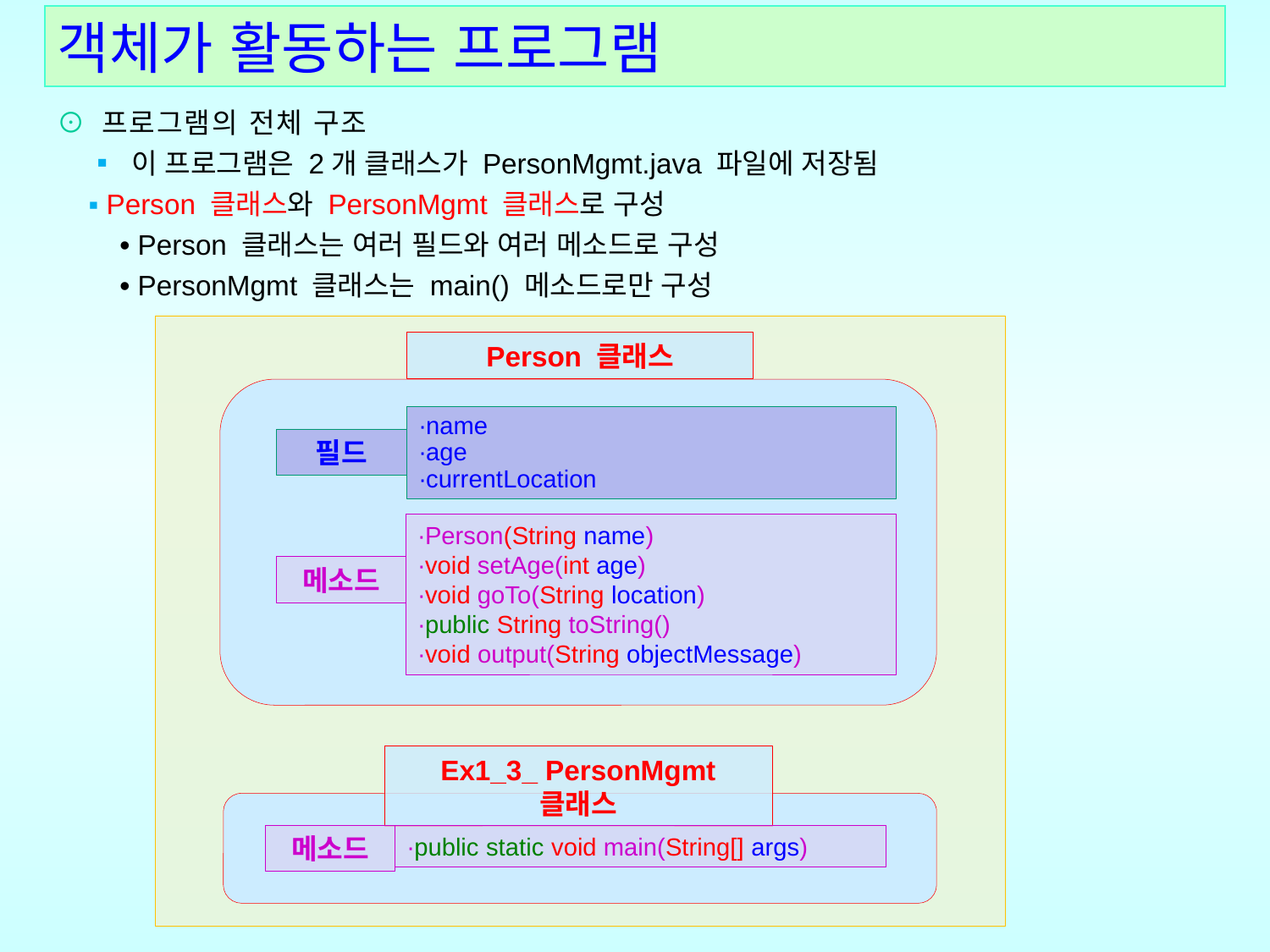

객체가 활동하는 프로그램
⊙ 프로그램의 전체 구조
    ▪ 이 프로그램은 2개 클래스가 PersonMgmt.java 파일에 저장됨
    ▪ Person 클래스와 PersonMgmt 클래스로 구성
        • Person 클래스는 여러 필드와 여러 메소드로 구성
        • PersonMgmt 클래스는 main() 메소드로만 구성

Person 클래스

∙name
∙age
∙currentLocation
필드
∙Person(String name)
∙void setAge(int age)
∙void goTo(String location)
∙public String toString()
∙void output(String objectMessage)
메소드
Ex1_3_ PersonMgmt 클래스

∙public static void main(String[] args)
메소드